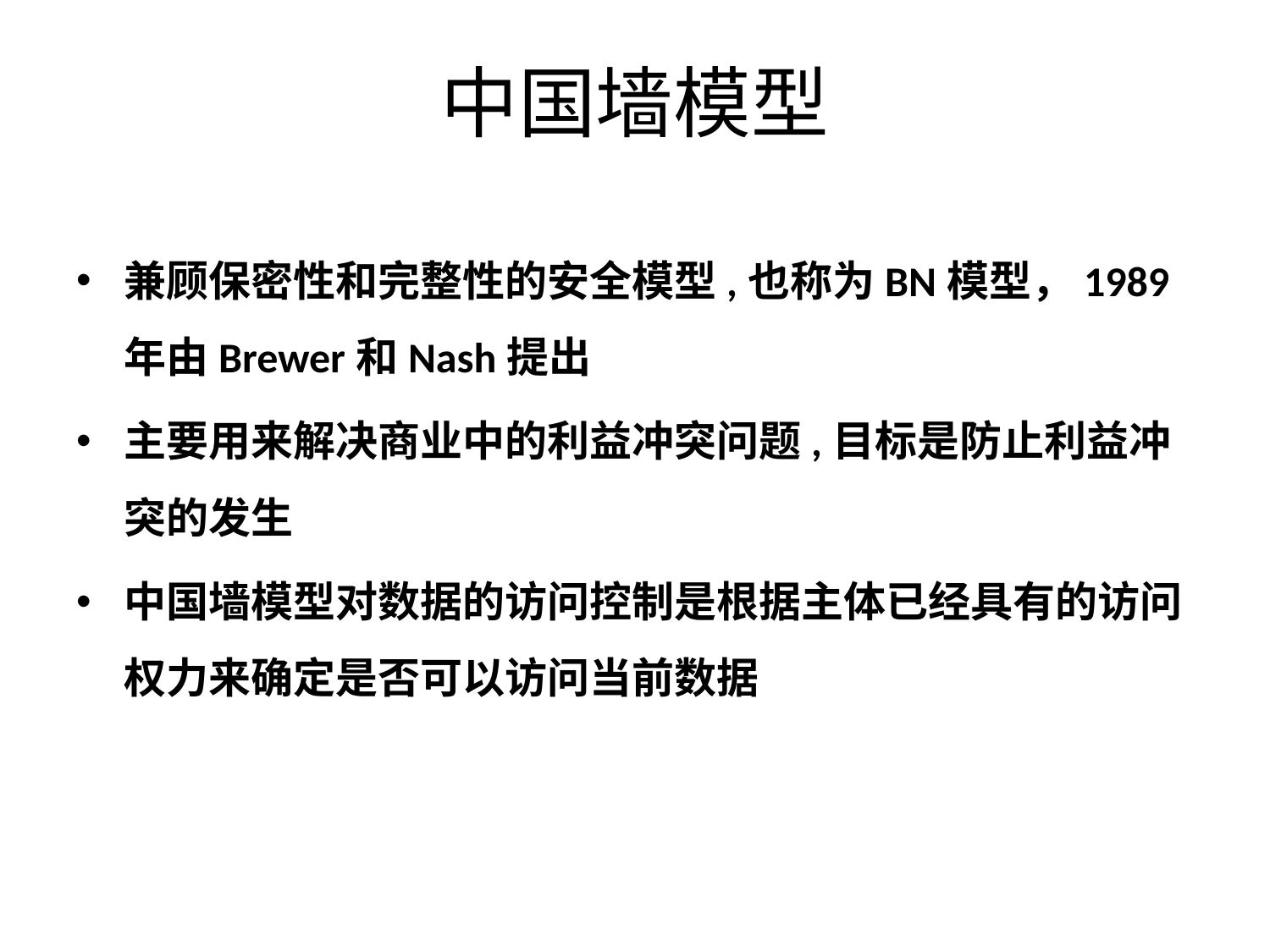

# 中国墙模型
兼顾保密性和完整性的安全模型,也称为BN模型，1989年由Brewer和Nash提出
主要用来解决商业中的利益冲突问题,目标是防止利益冲突的发生
中国墙模型对数据的访问控制是根据主体已经具有的访问权力来确定是否可以访问当前数据